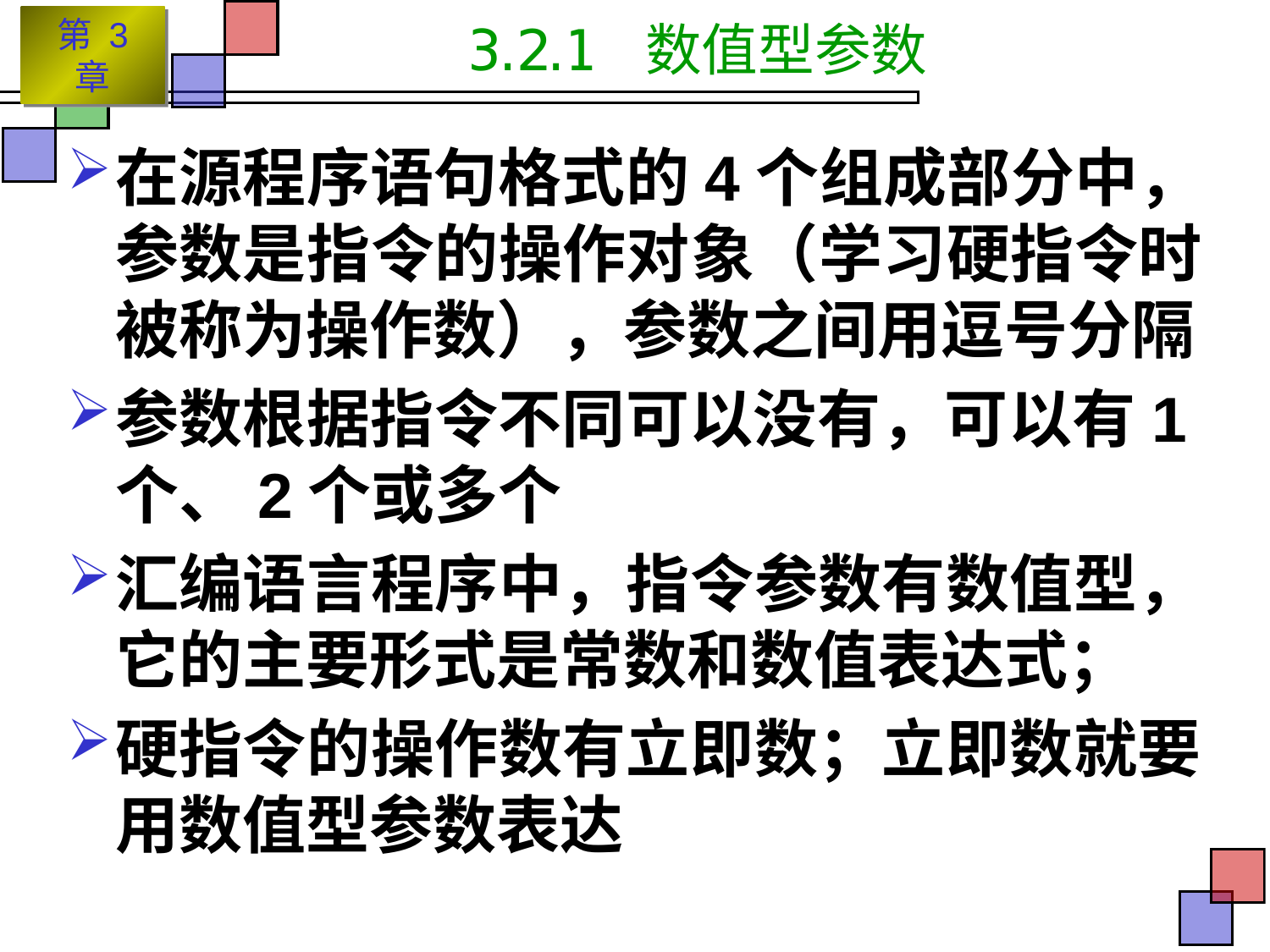

# 3.2.1  数值型参数
在源程序语句格式的4个组成部分中，参数是指令的操作对象（学习硬指令时被称为操作数），参数之间用逗号分隔
参数根据指令不同可以没有，可以有1个、2个或多个
汇编语言程序中，指令参数有数值型，它的主要形式是常数和数值表达式；
硬指令的操作数有立即数；立即数就要用数值型参数表达